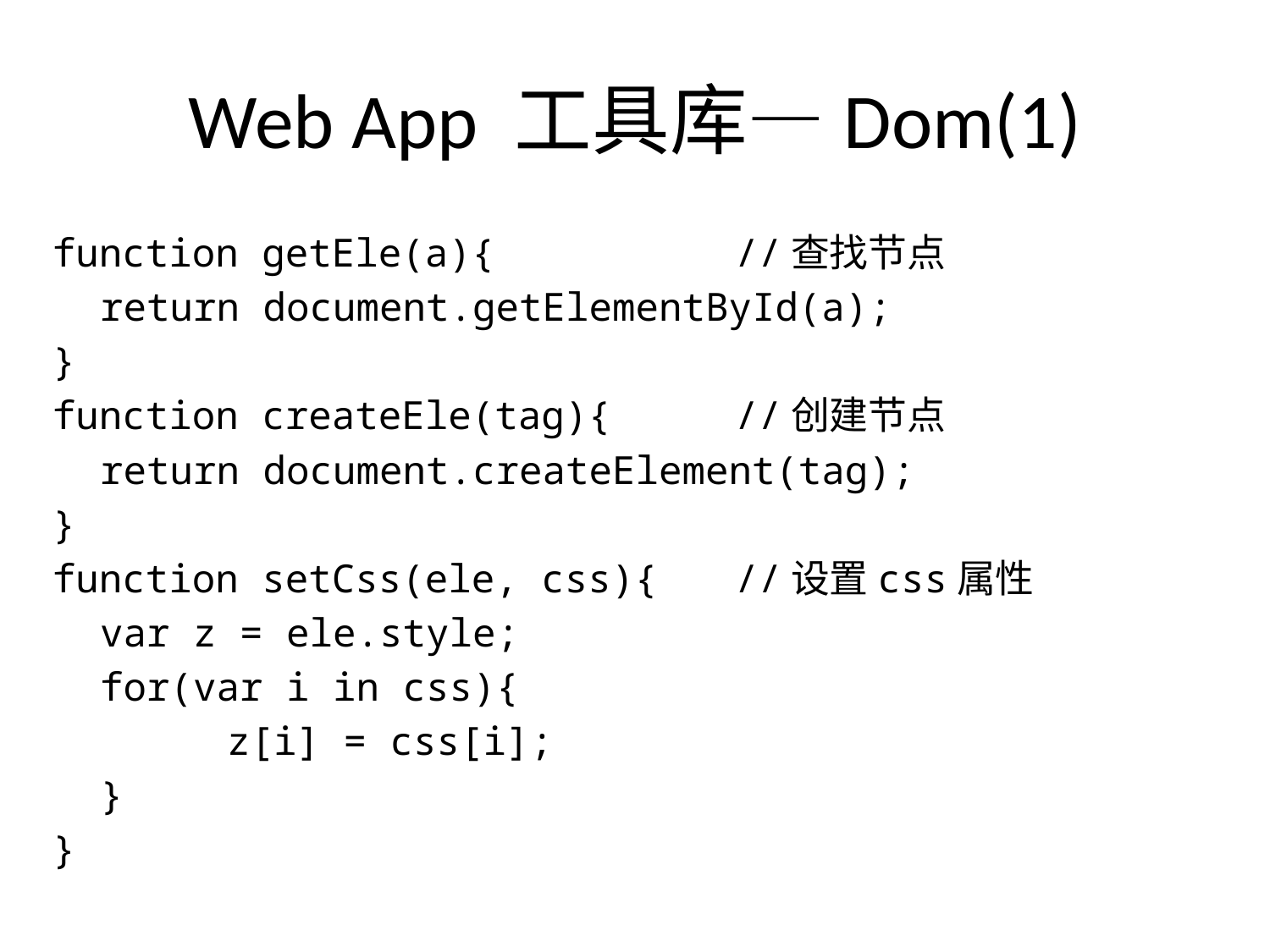

# Web App 工具库—Dom(1)
function getEle(a){		//查找节点
	return document.getElementById(a);
}
function createEle(tag){	//创建节点
	return document.createElement(tag);
}
function setCss(ele, css){	//设置css属性
	var z = ele.style;
	for(var i in css){
		z[i] = css[i];
	}
}